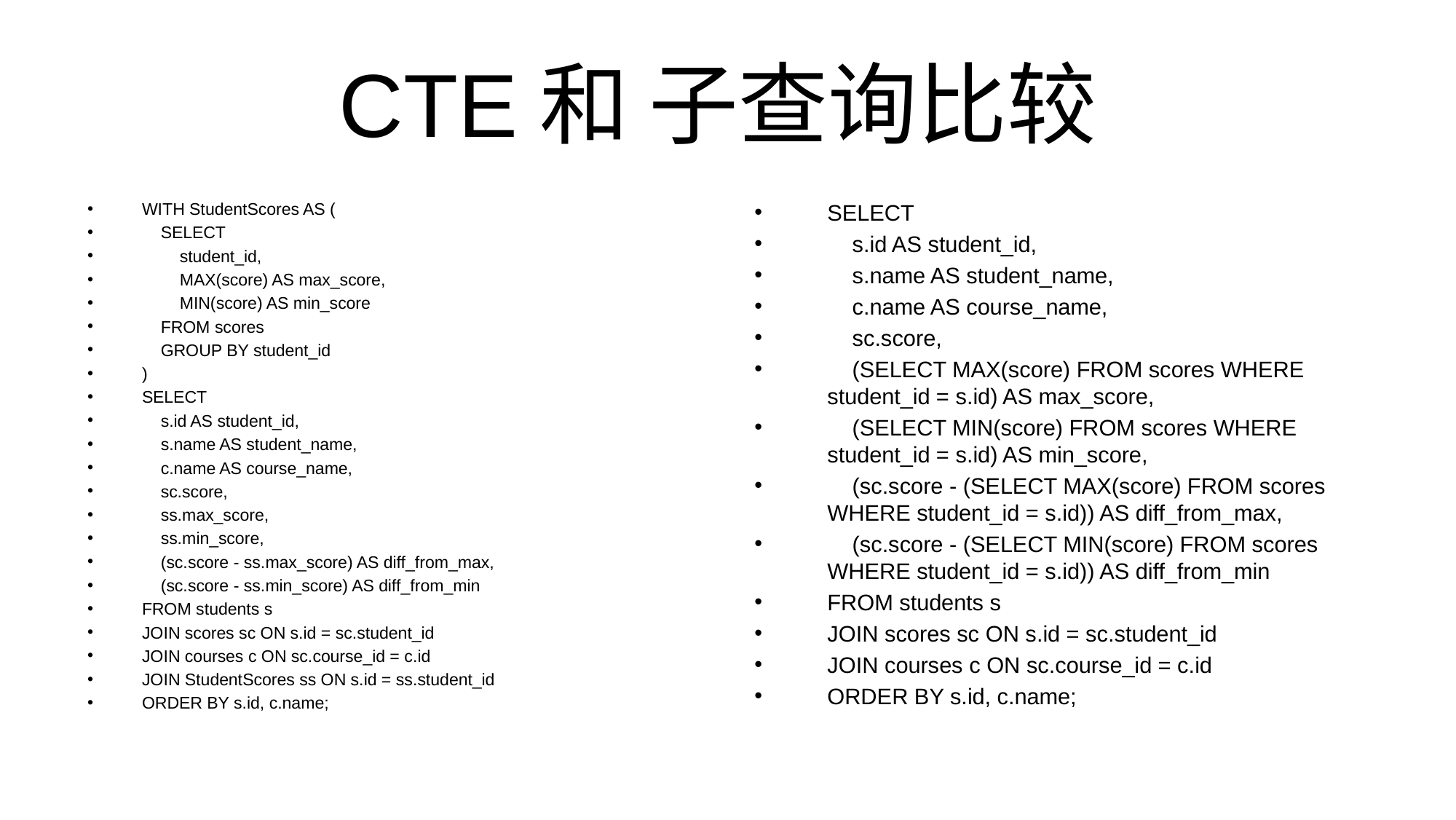

# CTE和 子查询比较
WITH StudentScores AS (
    SELECT
        student_id,
        MAX(score) AS max_score,
        MIN(score) AS min_score
    FROM scores
    GROUP BY student_id
)
SELECT
    s.id AS student_id,
    s.name AS student_name,
    c.name AS course_name,
    sc.score,
    ss.max_score,
    ss.min_score,
    (sc.score - ss.max_score) AS diff_from_max,
    (sc.score - ss.min_score) AS diff_from_min
FROM students s
JOIN scores sc ON s.id = sc.student_id
JOIN courses c ON sc.course_id = c.id
JOIN StudentScores ss ON s.id = ss.student_id
ORDER BY s.id, c.name;

SELECT
    s.id AS student_id,
    s.name AS student_name,
    c.name AS course_name,
    sc.score,
    (SELECT MAX(score) FROM scores WHERE student_id = s.id) AS max_score,
    (SELECT MIN(score) FROM scores WHERE student_id = s.id) AS min_score,
    (sc.score - (SELECT MAX(score) FROM scores WHERE student_id = s.id)) AS diff_from_max,
    (sc.score - (SELECT MIN(score) FROM scores WHERE student_id = s.id)) AS diff_from_min
FROM students s
JOIN scores sc ON s.id = sc.student_id
JOIN courses c ON sc.course_id = c.id
ORDER BY s.id, c.name;